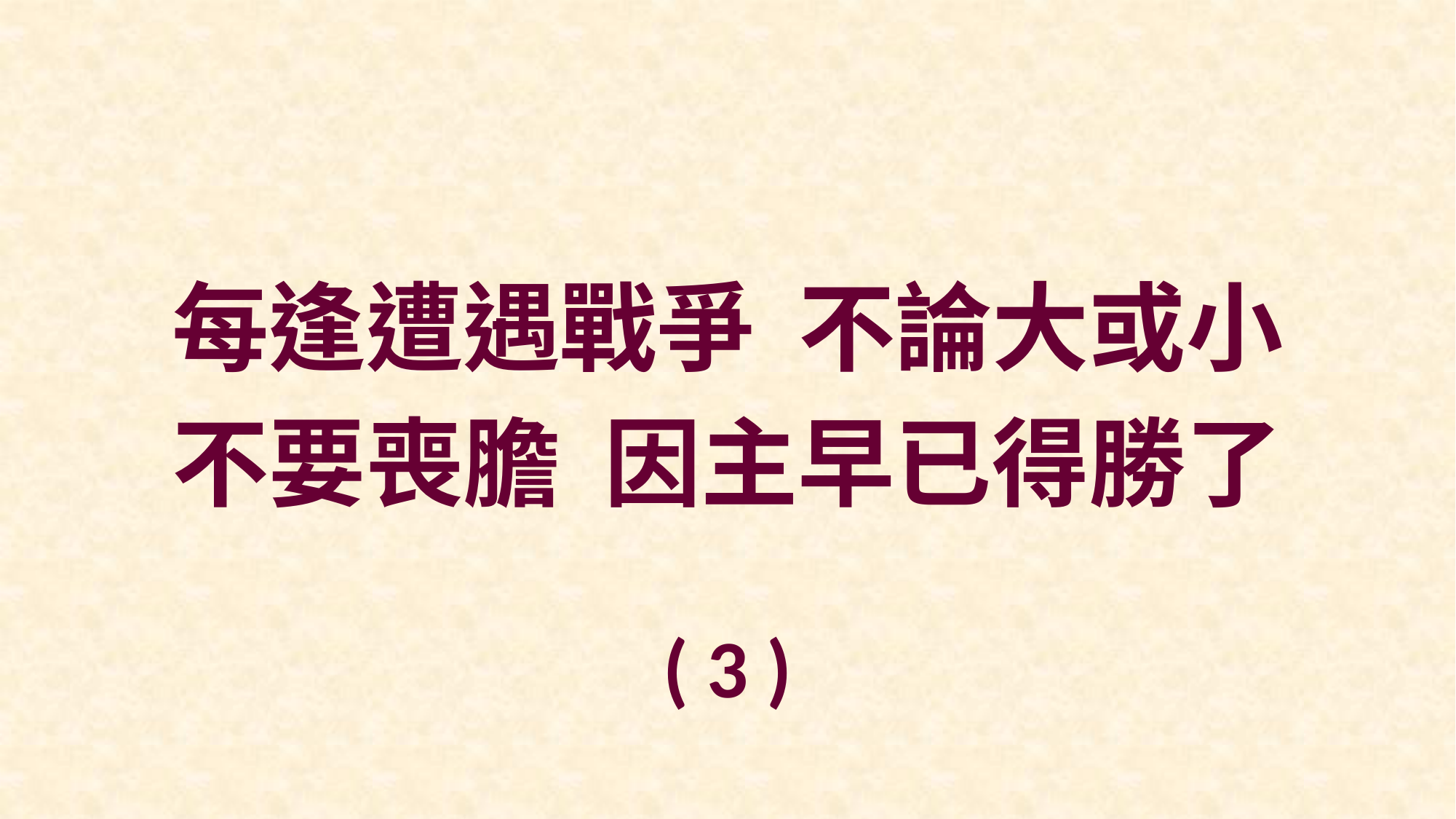

每逢遭遇戰爭  不論大或小
不要喪膽  因主早已得勝了
( 3 )